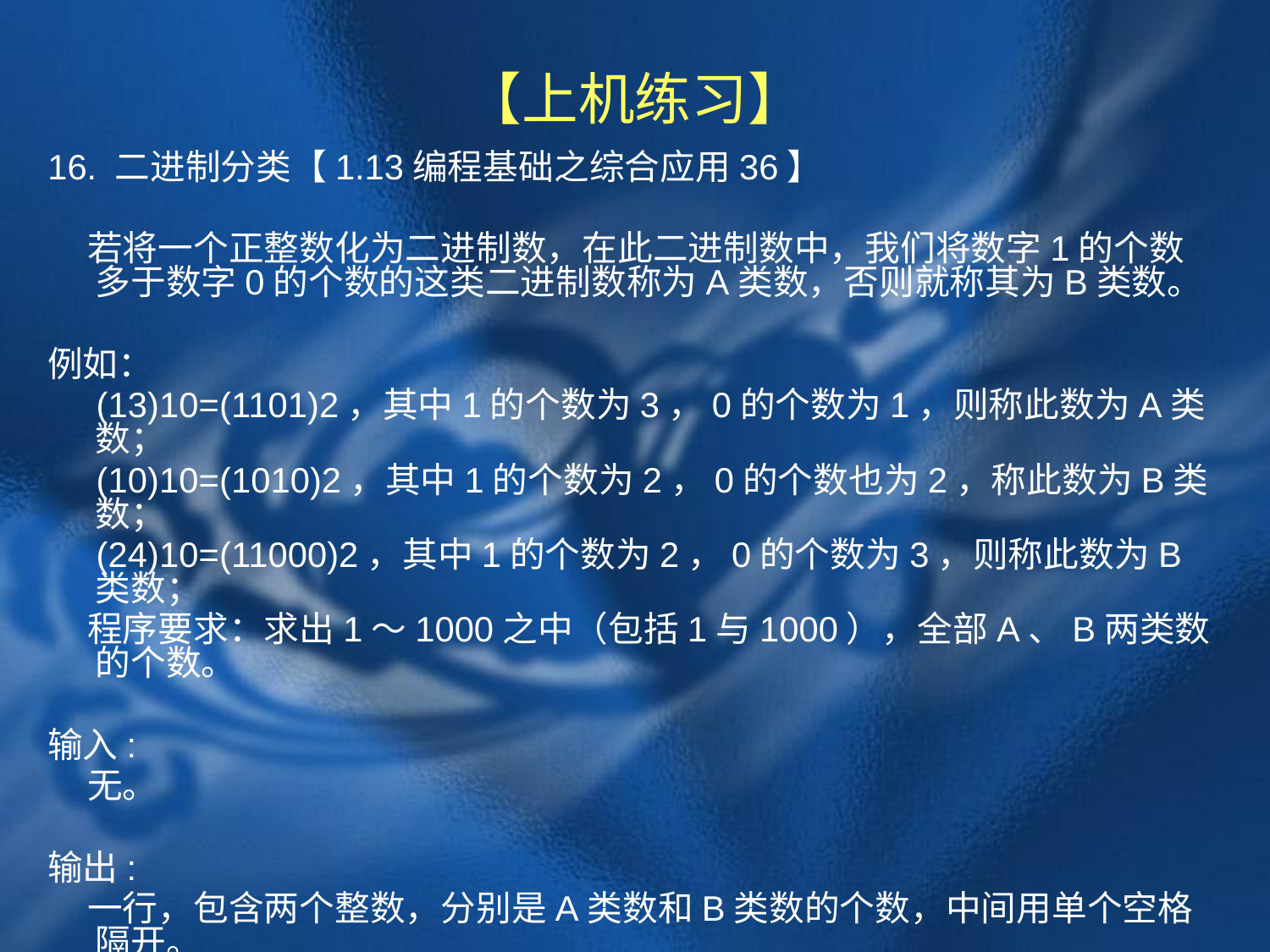

# 【上机练习】
16. 二进制分类【1.13编程基础之综合应用36】

    若将一个正整数化为二进制数，在此二进制数中，我们将数字1的个数多于数字0的个数的这类二进制数称为A类数，否则就称其为B类数。

例如：
     (13)10=(1101)2，其中1的个数为3，0的个数为1，则称此数为A类数；
     (10)10=(1010)2，其中1的个数为2，0的个数也为2，称此数为B类数；
     (24)10=(11000)2，其中1的个数为2，0的个数为3，则称此数为B类数；
    程序要求：求出1～1000之中（包括1与1000），全部A、B两类数的个数。

输入:
    无。

输出:
    一行，包含两个整数，分别是A类数和B类数的个数，中间用单个空格隔开。